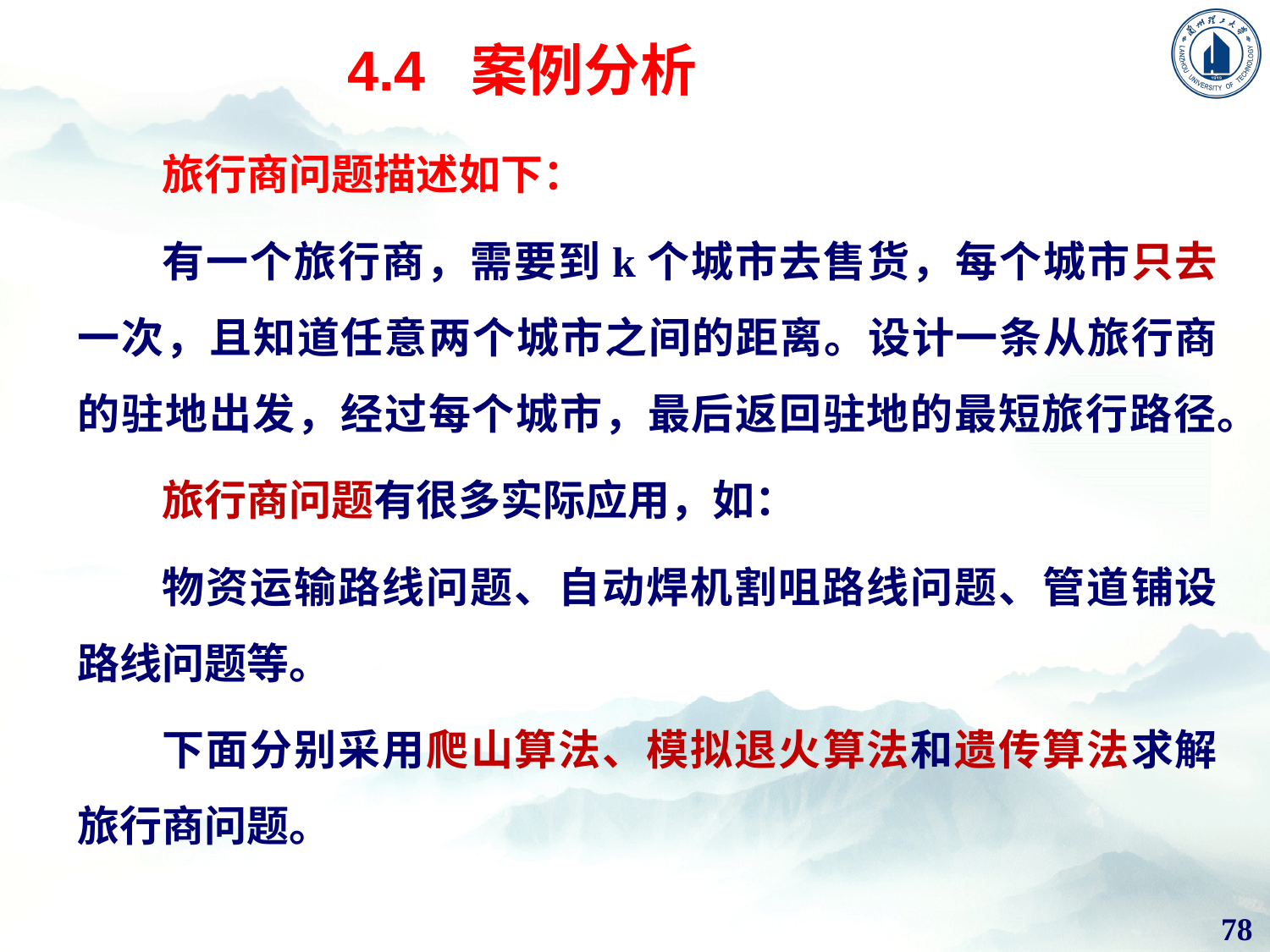

# 4.4  案例分析
旅行商问题描述如下：
有一个旅行商，需要到k个城市去售货，每个城市只去一次，且知道任意两个城市之间的距离。设计一条从旅行商的驻地出发，经过每个城市，最后返回驻地的最短旅行路径。
旅行商问题有很多实际应用，如：
物资运输路线问题、自动焊机割咀路线问题、管道铺设路线问题等。
下面分别采用爬山算法、模拟退火算法和遗传算法求解旅行商问题。
78